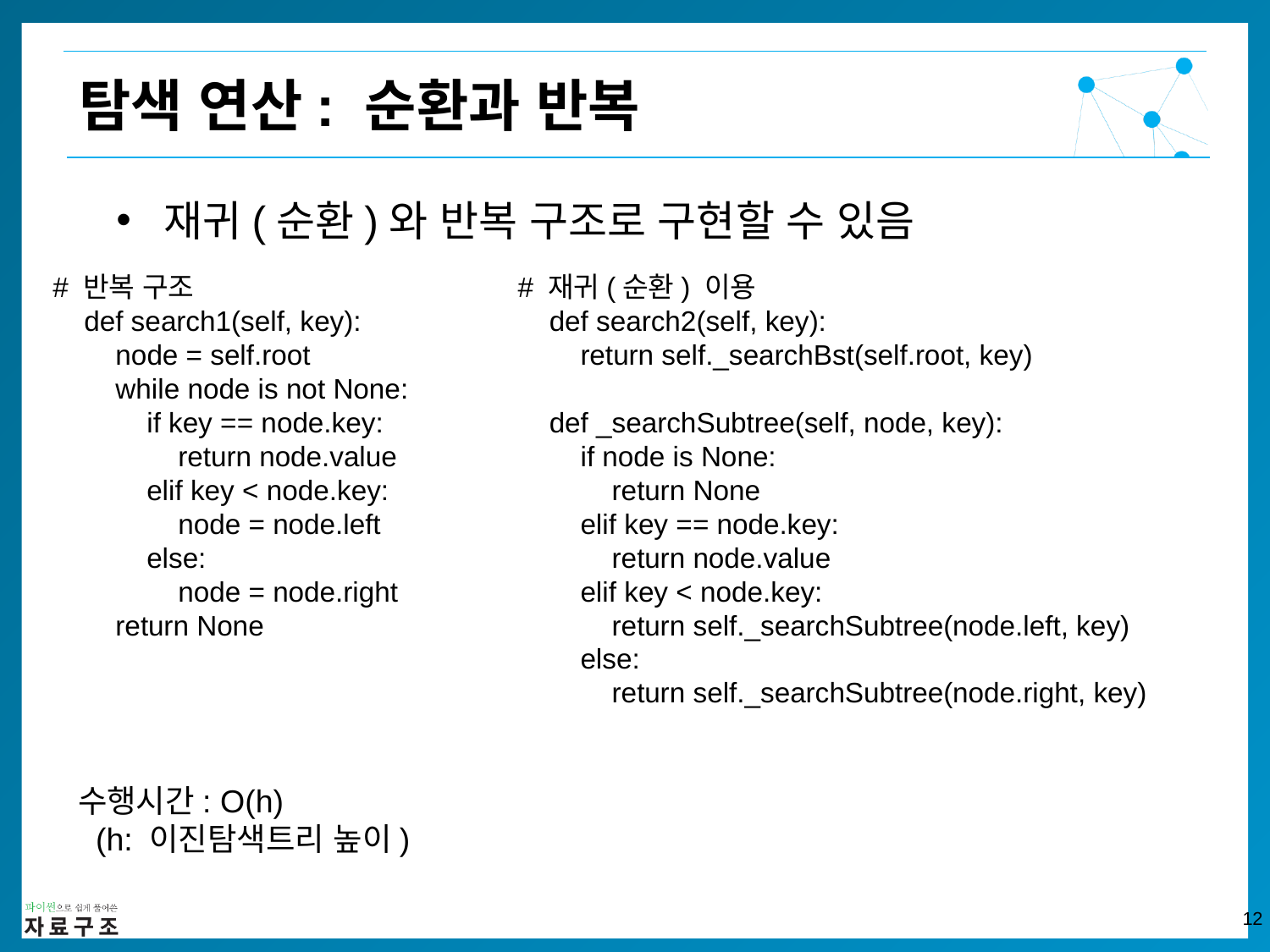

탐색 연산: 순환과 반복
재귀(순환)와 반복 구조로 구현할 수 있음

# 반복 구조
    def search1(self, key):
        node = self.root
        while node is not None:
            if key == node.key:
                return node.value
            elif key < node.key:
                node = node.left
            else:
                node = node.right
        return None
# 재귀(순환) 이용
    def search2(self, key):
        return self._searchBst(self.root, key)

    def _searchSubtree(self, node, key):
        if node is None:
            return None
        elif key == node.key:
            return node.value
        elif key < node.key:
            return self._searchSubtree(node.left, key)
        else:
            return self._searchSubtree(node.right, key)
수행시간: O(h)
  (h: 이진탐색트리 높이)